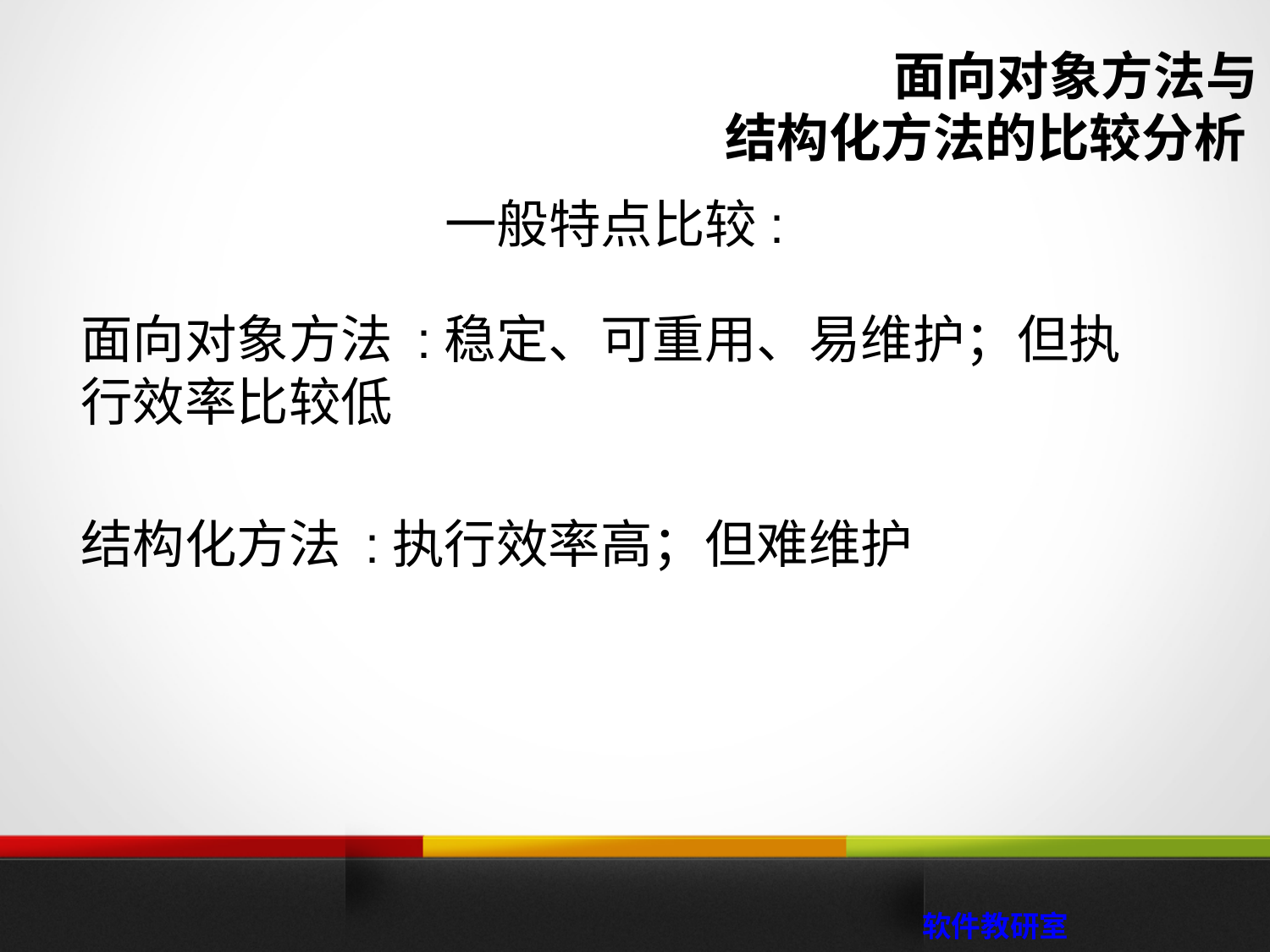

面向对象方法与
结构化方法的比较分析

# 一般特点比较:
面向对象方法 :稳定、可重用、易维护；但执行效率比较低
结构化方法 :执行效率高；但难维护
                                     软件教研室